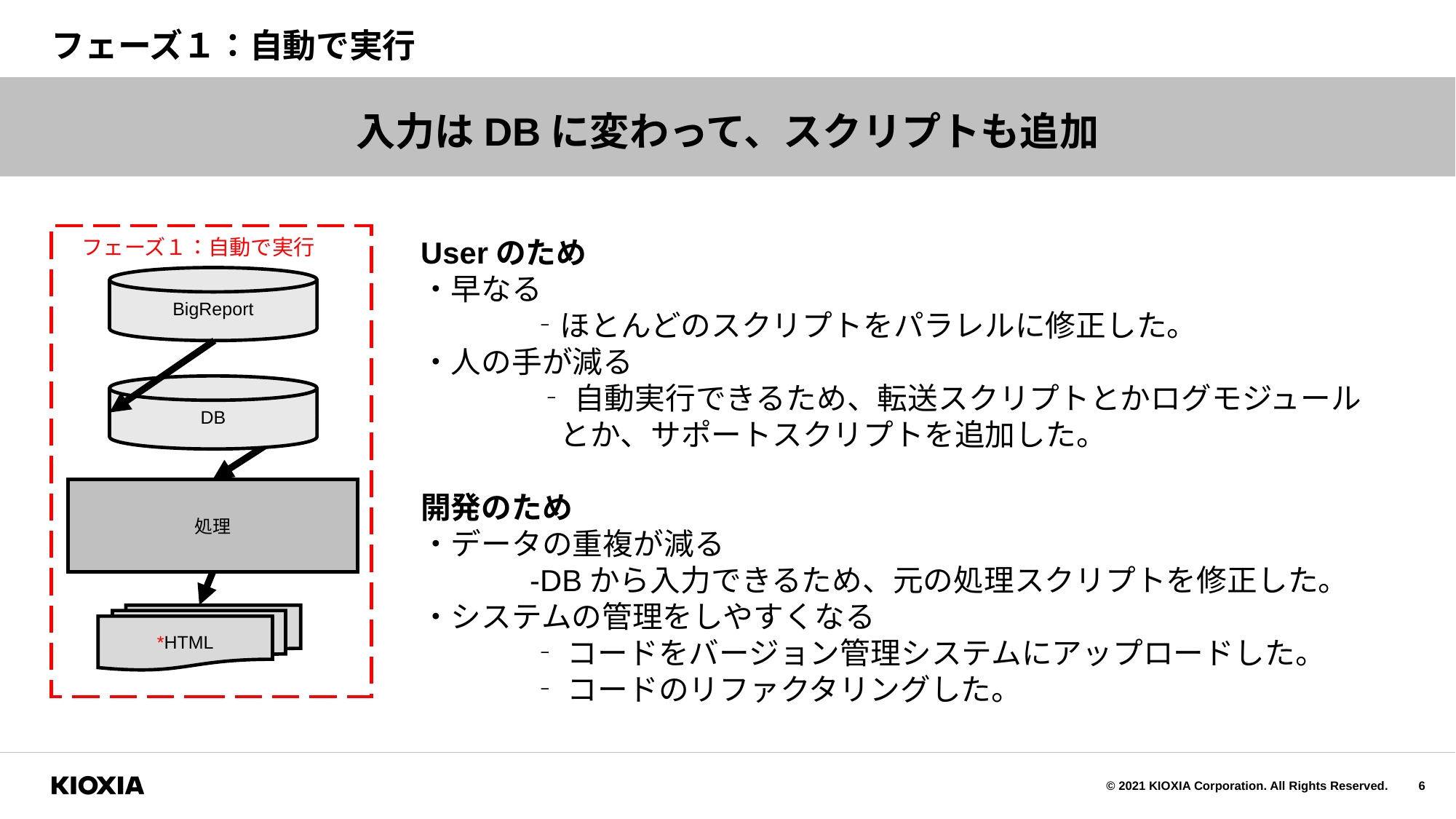

# フェーズ１：自動で実行
入力はDBに変わって、スクリプトも追加

フェーズ１：自動で実行
Userのため
・早なる
　	‐ほとんどのスクリプトをパラレルに修正した。
・人の手が減る
	 ‐自動実行できるため、転送スクリプトとかログモジュール
	　とか、サポートスクリプトを追加した。

開発のため
・データの重複が減る
	‐DBから入力できるため、元の処理スクリプトを修正した。
・システムの管理をしやすくなる
	‐コードをバージョン管理システムにアップロードした。
	‐コードのリファクタリングした。
BigReport
DB
処理
*HTML